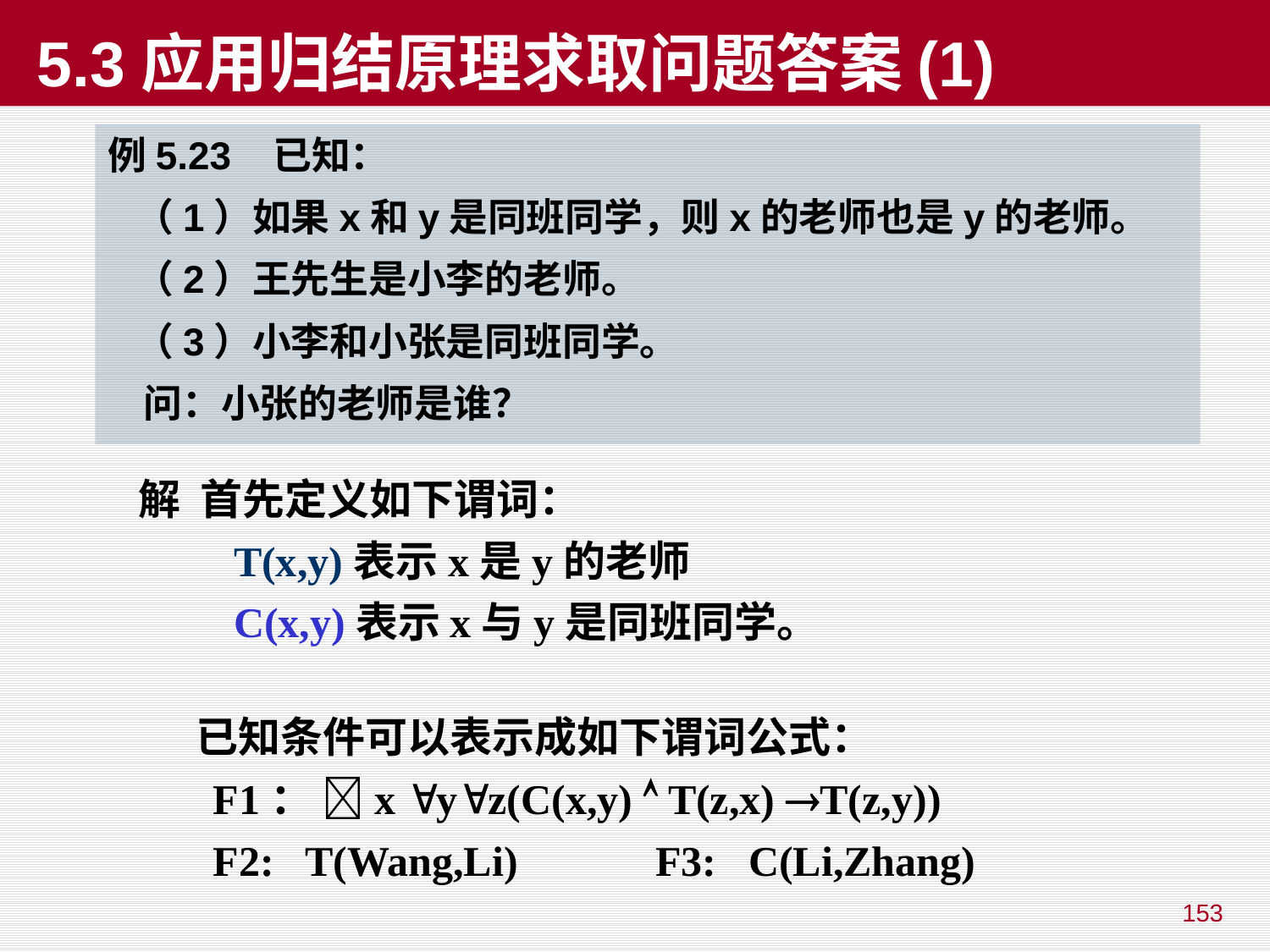

# 5.3应用归结原理求取问题答案(1)
例5.23   已知：
  （1）如果x和y是同班同学，则x的老师也是y的老师。
  （2）王先生是小李的老师。
  （3）小李和小张是同班同学。
   问：小张的老师是谁？
解  首先定义如下谓词：
         T(x,y)表示x是y的老师
         C(x,y)表示x与y是同班同学。
      已知条件可以表示成如下谓词公式：
       F1： ∀x ∀y∀z(C(x,y) ∧ T(z,x) →T(z,y))
       F2:   T(Wang,Li)             F3:   C(Li,Zhang)
153